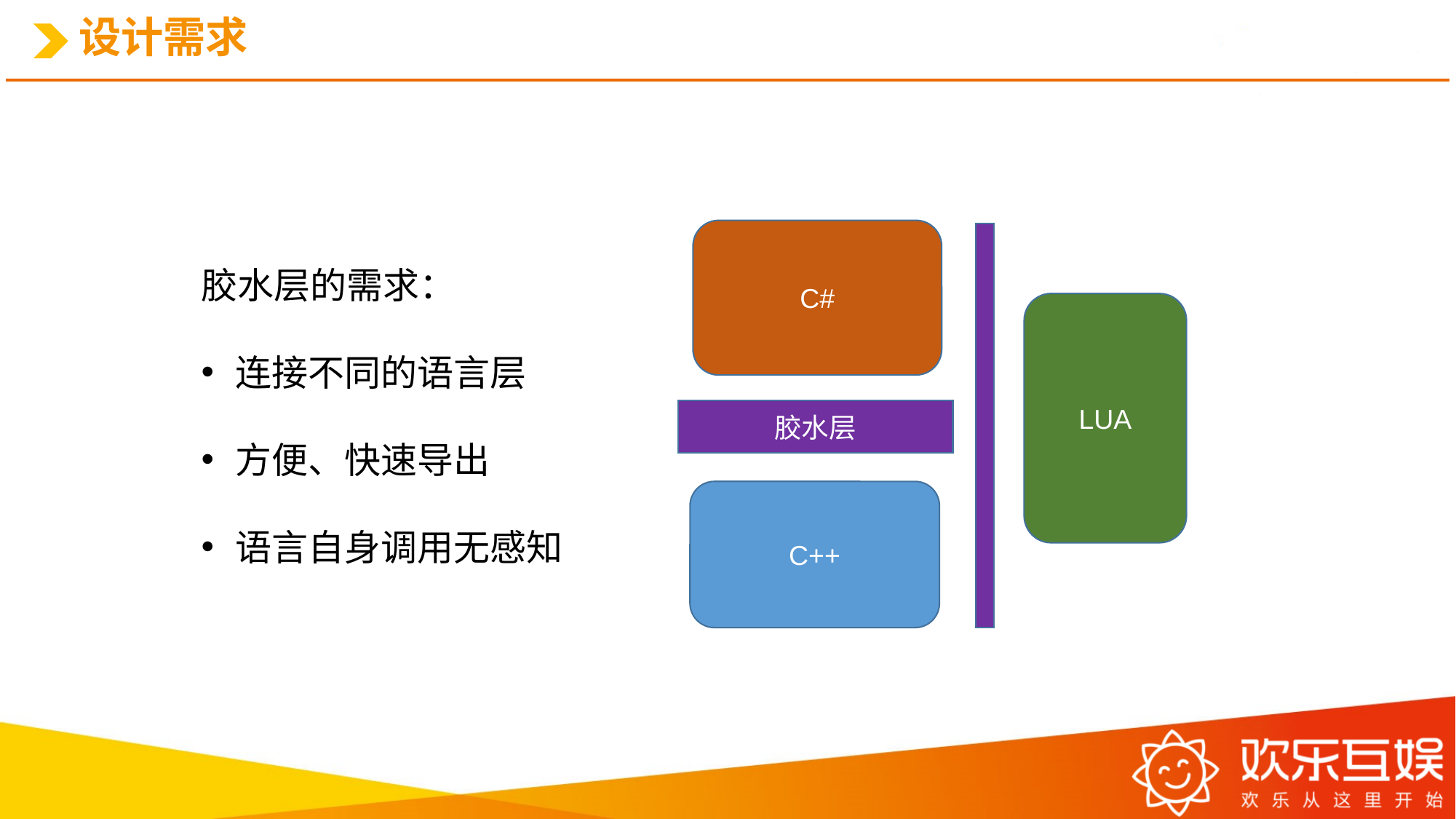

# 设计需求
胶水层的需求：
连接不同的语言层
方便、快速导出
语言自身调用无感知
C#

LUA
胶水层
C++